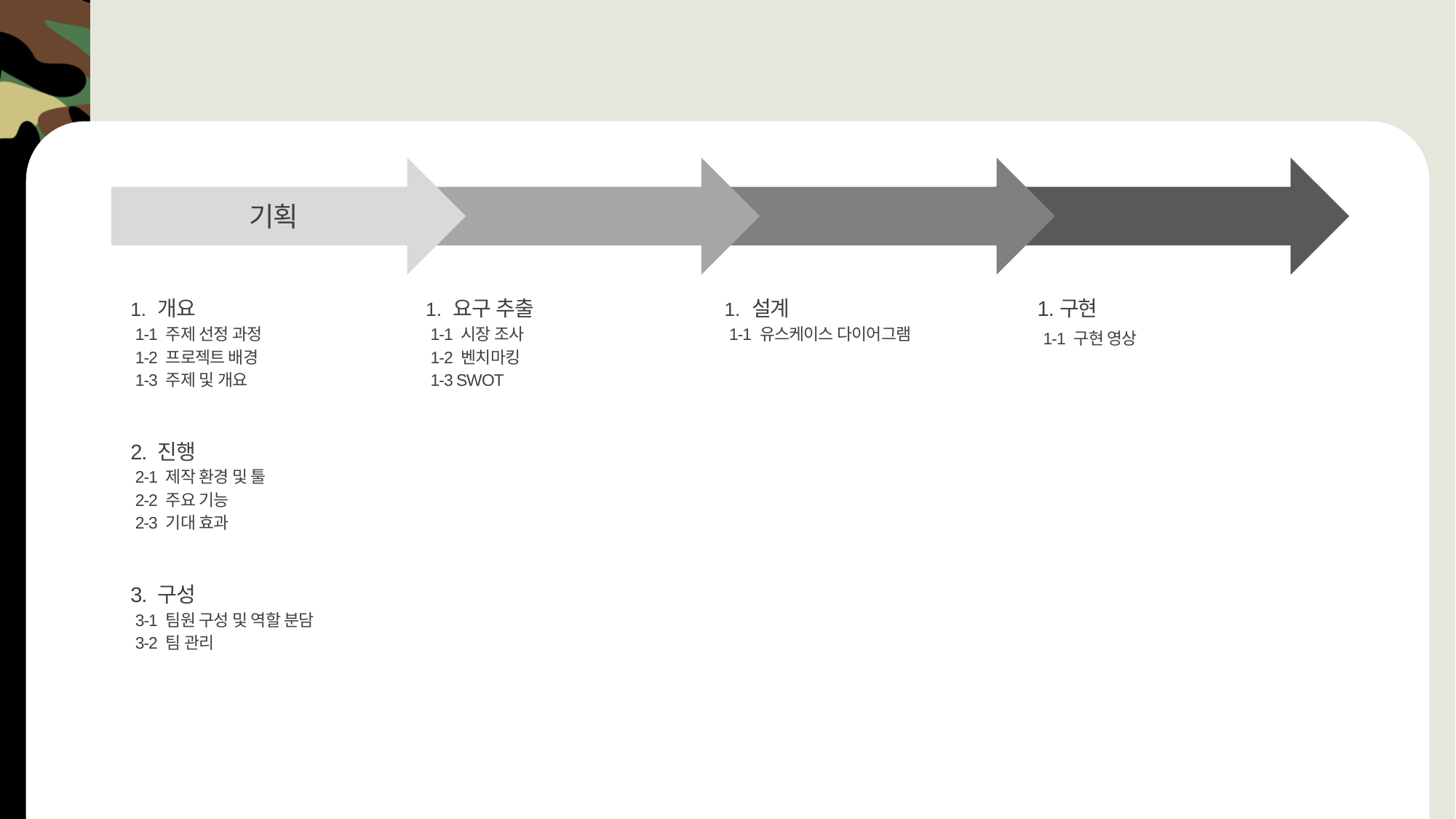

기획
요구분석
설계
구현
개요
 1-1 주제 선정 과정
 1-2 프로젝트 배경
 1-3 주제 및 개요

2. 진행
 2-1 제작 환경 및 툴
 2-2 주요 기능
 2-3 기대 효과

3. 구성
 3-1 팀원 구성 및 역할 분담
 3-2 팀 관리

요구 추출
 1-1 시장 조사
 1-2 벤치마킹
 1-3 SWOT

설계
 1-1 유스케이스 다이어그램
1.구현
 1-1 구현 영상